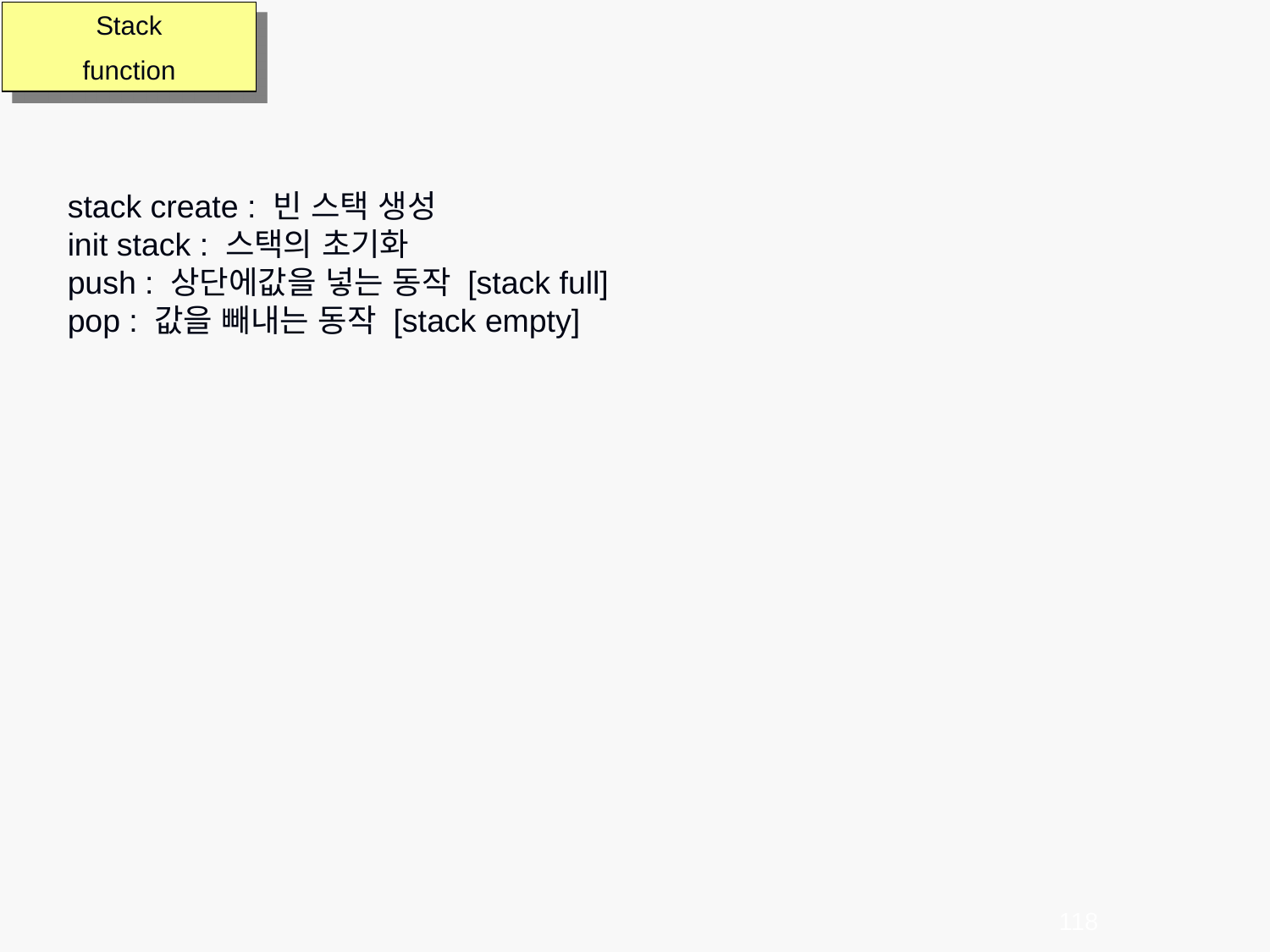

Stack
function
stack create : 빈 스택 생성
init stack : 스택의 초기화
push : 상단에값을 넣는 동작 [stack full]
pop : 값을 빼내는 동작 [stack empty]
118